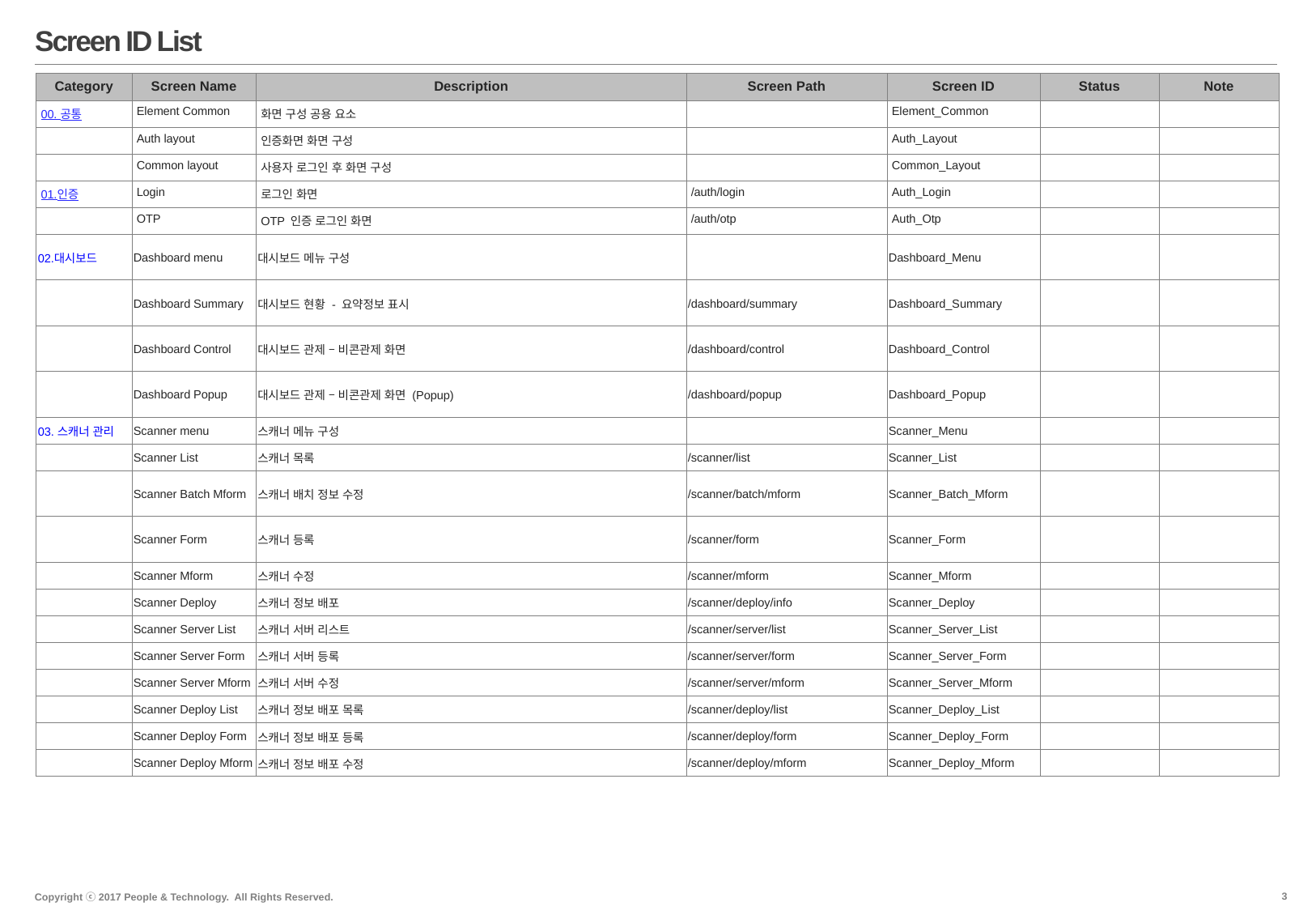

# Screen ID List
| Category | Screen Name | Description | Screen Path | Screen ID | Status | Note |
| --- | --- | --- | --- | --- | --- | --- |
| 00. 공통 | Element Common | 화면 구성 공용 요소 |  | Element\_Common |  |  |
|  | Auth layout | 인증화면 화면 구성 |  | Auth\_Layout |  |  |
|  | Common layout | 사용자 로그인 후 화면 구성 |  | Common\_Layout |  |  |
| 01.인증 | Login | 로그인 화면 | /auth/login | Auth\_Login |  |  |
|  | OTP | OTP 인증 로그인 화면 | /auth/otp | Auth\_Otp |  |  |
| 02.대시보드 | Dashboard menu | 대시보드 메뉴 구성 |  | Dashboard\_Menu |  |  |
|  | Dashboard Summary | 대시보드 현황 - 요약정보 표시 | /dashboard/summary | Dashboard\_Summary |  |  |
|  | Dashboard Control | 대시보드 관제 – 비콘관제 화면 | /dashboard/control | Dashboard\_Control |  |  |
|  | Dashboard Popup | 대시보드 관제 – 비콘관제 화면 (Popup) | /dashboard/popup | Dashboard\_Popup |  |  |
| 03. 스캐너 관리 | Scanner menu | 스캐너 메뉴 구성 |  | Scanner\_Menu |  |  |
|  | Scanner List | 스캐너 목록 | /scanner/list | Scanner\_List |  |  |
|  | Scanner Batch Mform | 스캐너 배치 정보 수정 | /scanner/batch/mform | Scanner\_Batch\_Mform |  |  |
|  | Scanner Form | 스캐너 등록 | /scanner/form | Scanner\_Form |  |  |
|  | Scanner Mform | 스캐너 수정 | /scanner/mform | Scanner\_Mform |  |  |
|  | Scanner Deploy | 스캐너 정보 배포 | /scanner/deploy/info | Scanner\_Deploy |  |  |
|  | Scanner Server List | 스캐너 서버 리스트 | /scanner/server/list | Scanner\_Server\_List |  |  |
|  | Scanner Server Form | 스캐너 서버 등록 | /scanner/server/form | Scanner\_Server\_Form |  |  |
|  | Scanner Server Mform | 스캐너 서버 수정 | /scanner/server/mform | Scanner\_Server\_Mform |  |  |
|  | Scanner Deploy List | 스캐너 정보 배포 목록 | /scanner/deploy/list | Scanner\_Deploy\_List |  |  |
|  | Scanner Deploy Form | 스캐너 정보 배포 등록 | /scanner/deploy/form | Scanner\_Deploy\_Form |  |  |
|  | Scanner Deploy Mform | 스캐너 정보 배포 수정 | /scanner/deploy/mform | Scanner\_Deploy\_Mform |  |  |